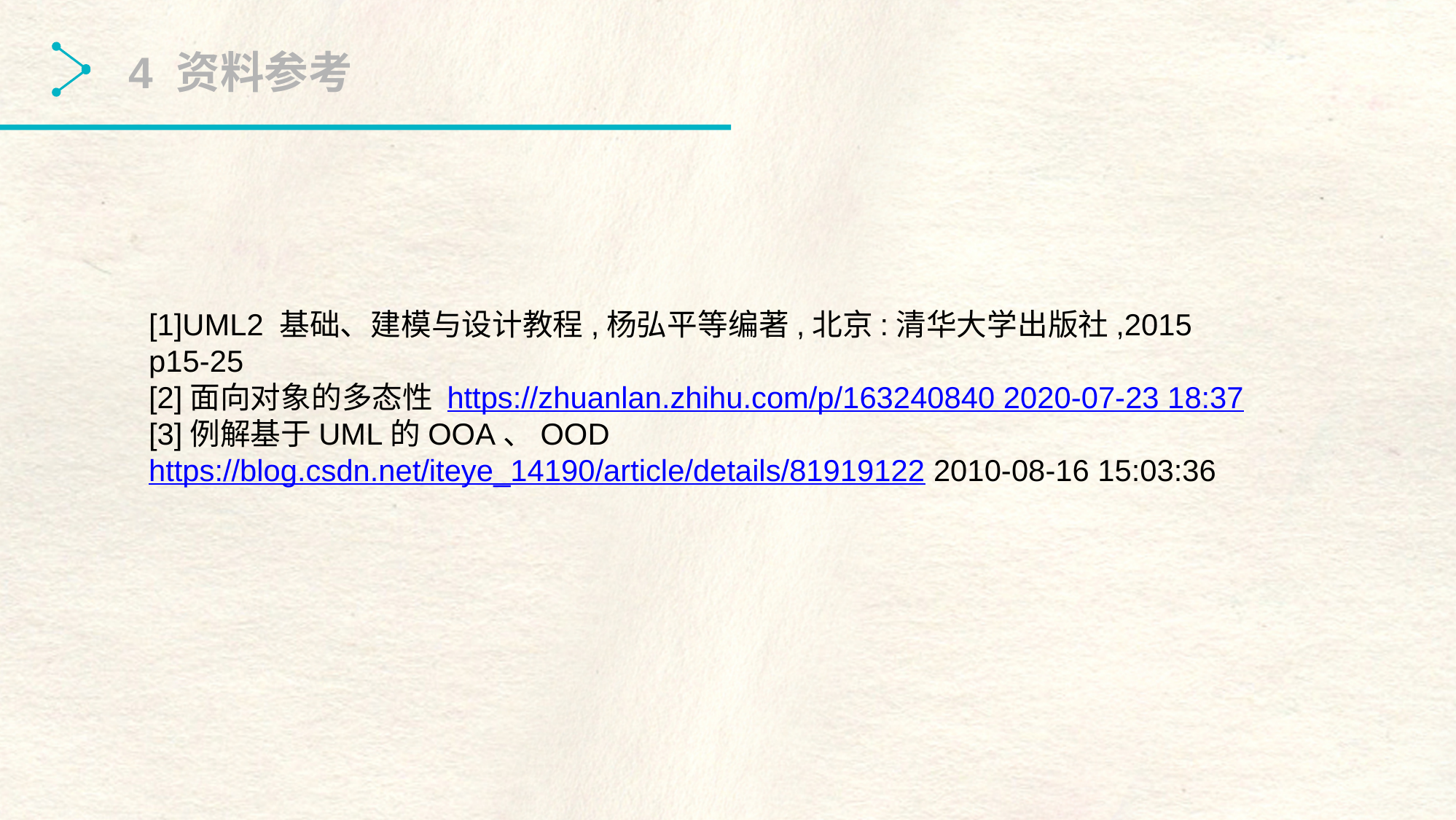

4 资料参考

[1]UML2 基础、建模与设计教程,杨弘平等编著,北京:清华大学出版社,2015 p15-25
[2]面向对象的多态性 https://zhuanlan.zhihu.com/p/163240840 2020-07-23 18:37
[3]例解基于UML的OOA、OOD
https://blog.csdn.net/iteye_14190/article/details/81919122 2010-08-16 15:03:36